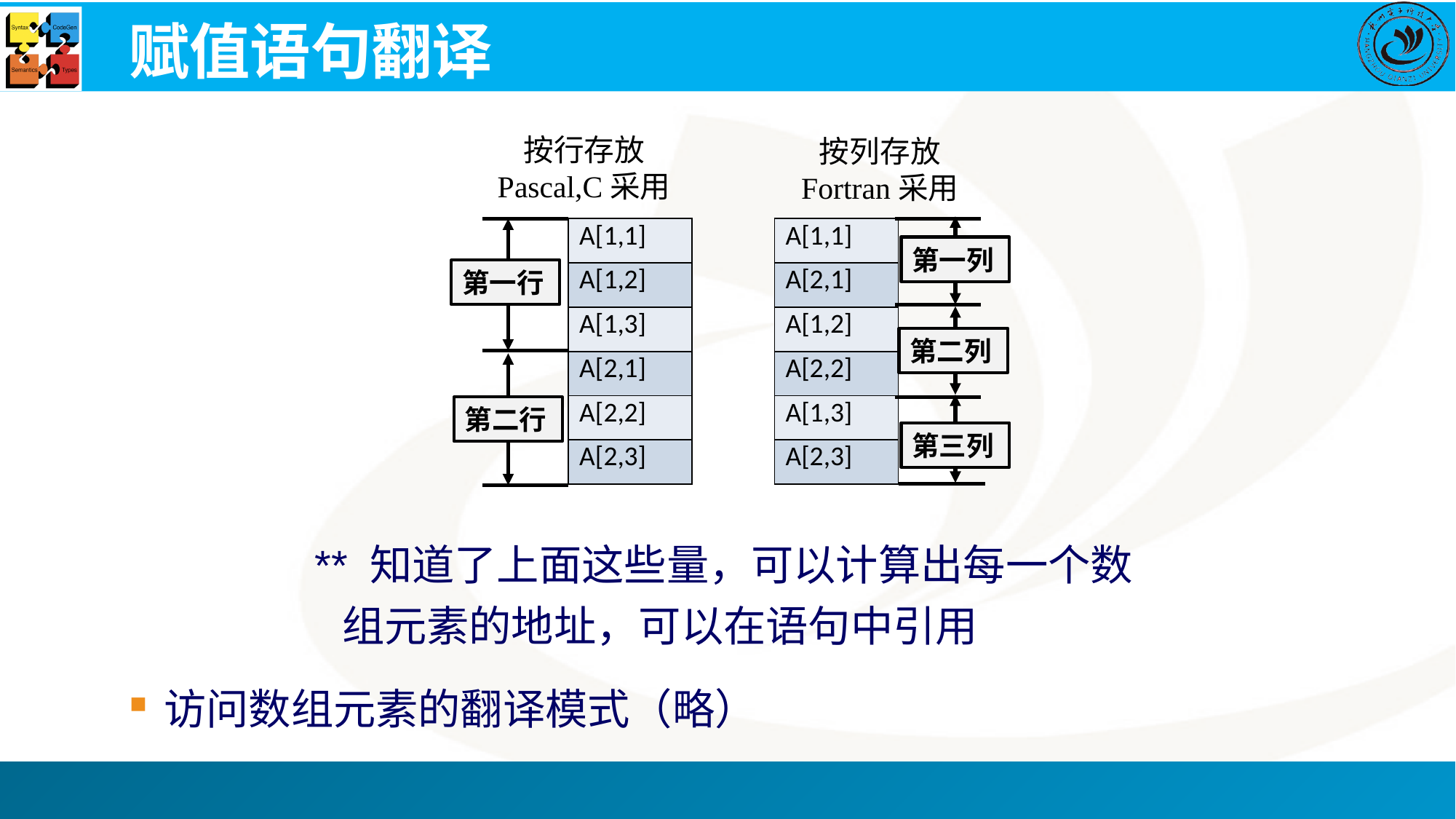

# 赋值语句翻译
按行存放
Pascal,C采用
按列存放
Fortran采用
| A[1,1] |
| --- |
| A[1,2] |
| A[1,3] |
| A[2,1] |
| A[2,2] |
| A[2,3] |
| A[1,1] |
| --- |
| A[2,1] |
| A[1,2] |
| A[2,2] |
| A[1,3] |
| A[2,3] |
第一列
第一行
第二列
第二行
第三列
** 知道了上面这些量，可以计算出每一个数组元素的地址，可以在语句中引用
访问数组元素的翻译模式（略）
50